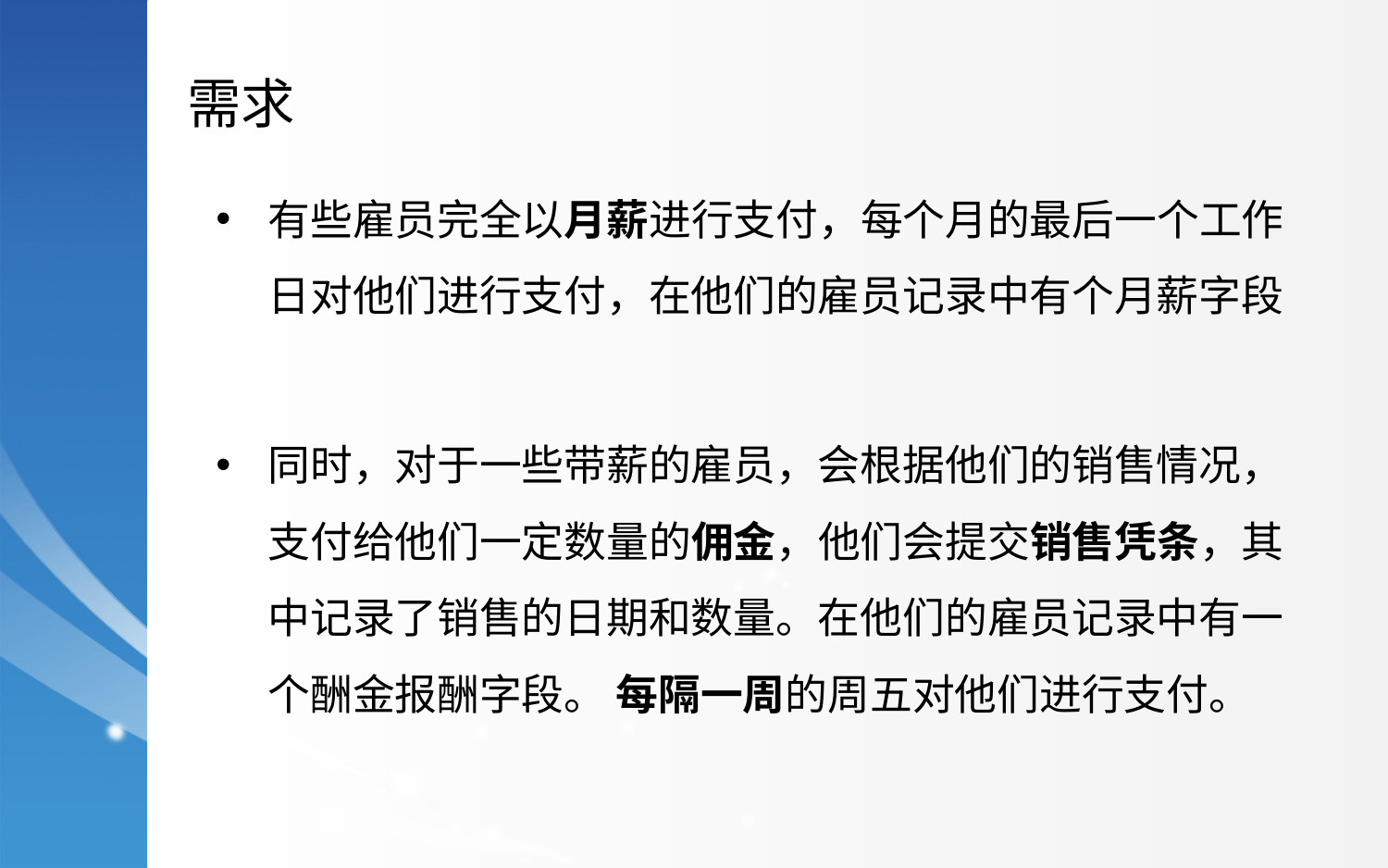

需求

有些雇员完全以月薪进行支付，每个月的最后一个工作日对他们进行支付，在他们的雇员记录中有个月薪字段

同时，对于一些带薪的雇员，会根据他们的销售情况，支付给他们一定数量的佣金，他们会提交销售凭条，其中记录了销售的日期和数量。在他们的雇员记录中有一个酬金报酬字段。 每隔一周的周五对他们进行支付。